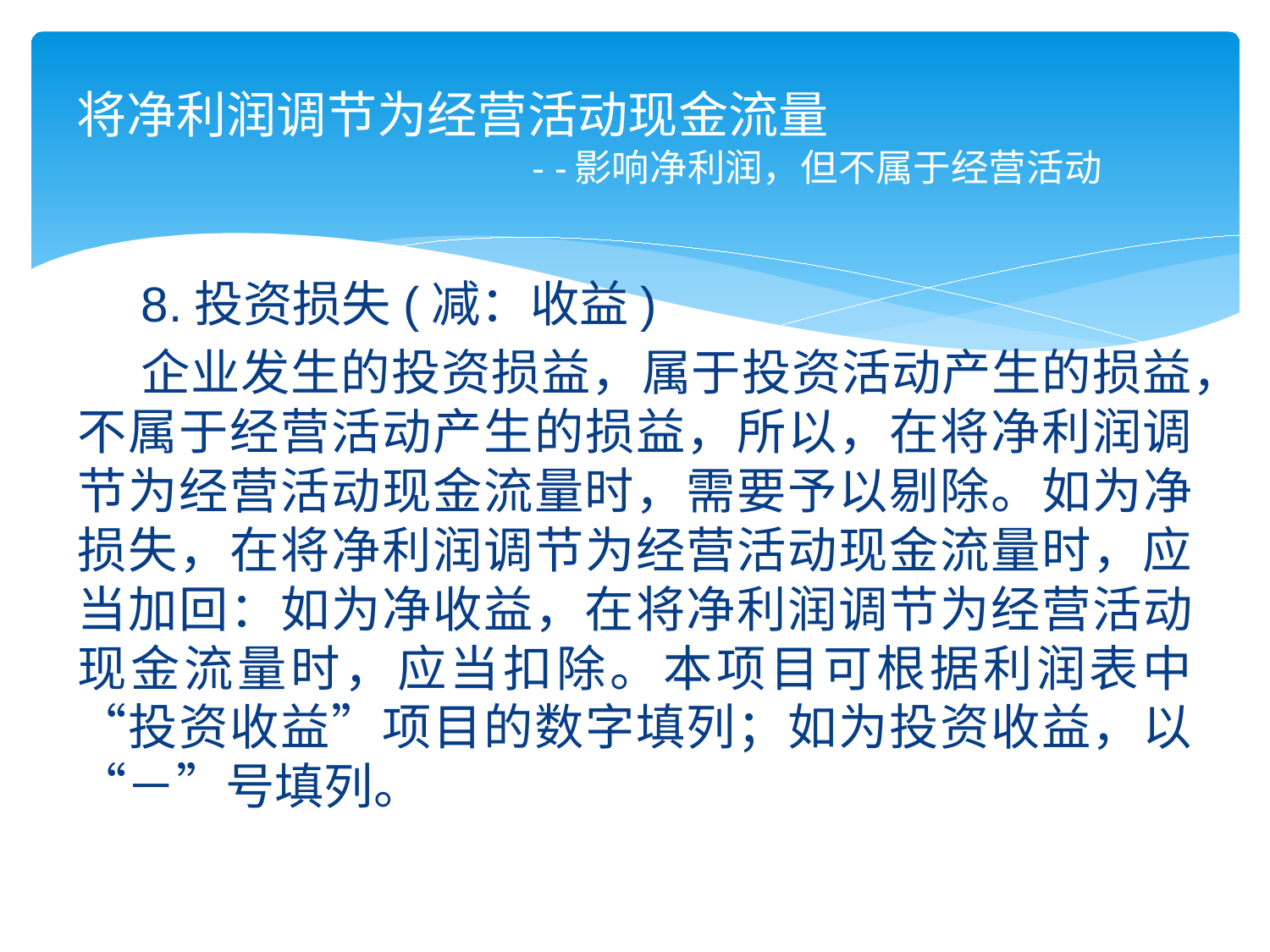

# 将净利润调节为经营活动现金流量 - -影响净利润，但不属于经营活动
8.投资损失(减：收益)
企业发生的投资损益，属于投资活动产生的损益，不属于经营活动产生的损益，所以，在将净利润调节为经营活动现金流量时，需要予以剔除。如为净损失，在将净利润调节为经营活动现金流量时，应当加回：如为净收益，在将净利润调节为经营活动现金流量时，应当扣除。本项目可根据利润表中“投资收益”项目的数字填列；如为投资收益，以“－”号填列。